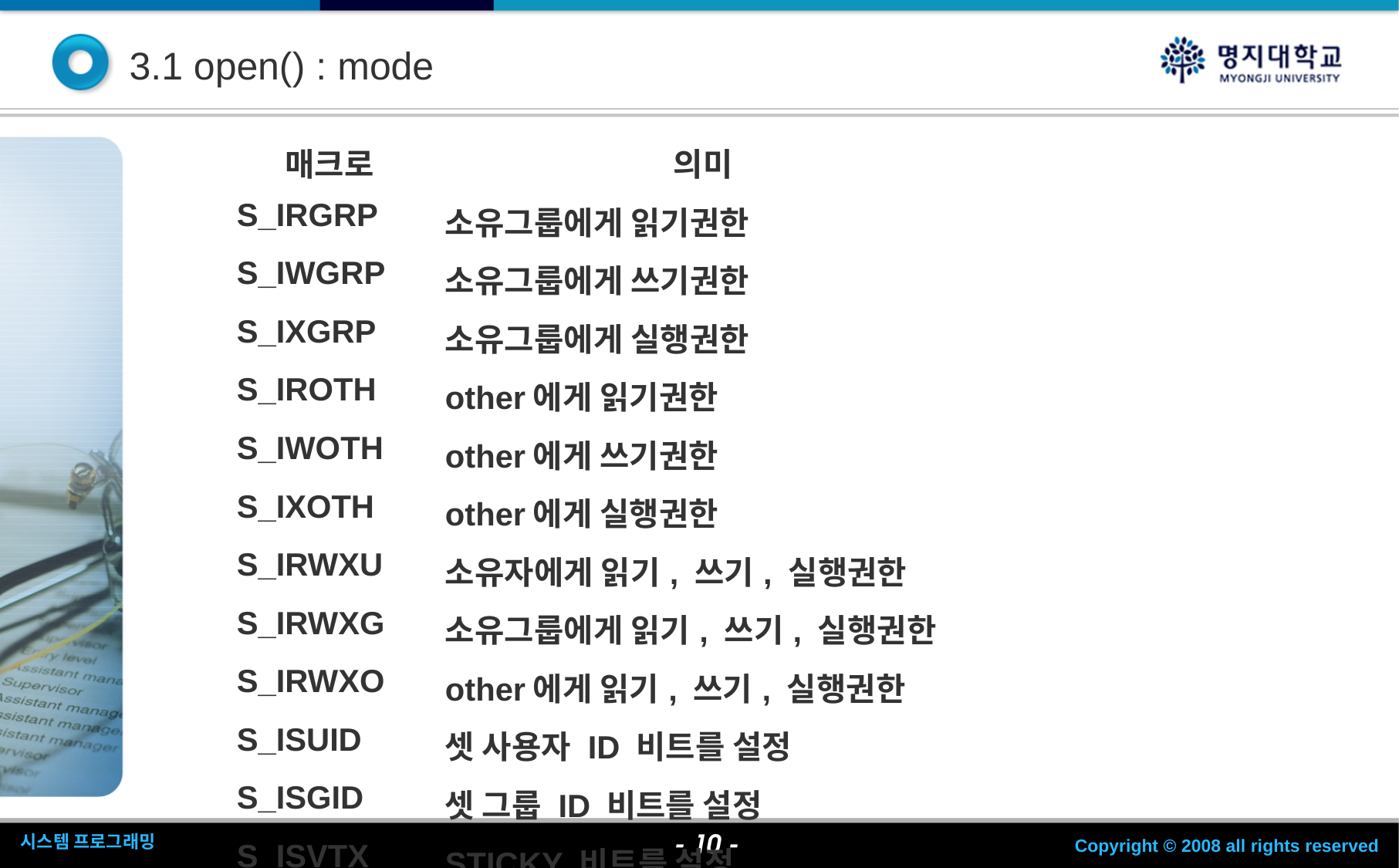

3.1 open() : mode
| 매크로 | 의미 |
| --- | --- |
| S\_IRGRP | 소유그룹에게 읽기권한 |
| S\_IWGRP | 소유그룹에게 쓰기권한 |
| S\_IXGRP | 소유그룹에게 실행권한 |
| S\_IROTH | other에게 읽기권한 |
| S\_IWOTH | other에게 쓰기권한 |
| S\_IXOTH | other에게 실행권한 |
| S\_IRWXU | 소유자에게 읽기, 쓰기, 실행권한 |
| S\_IRWXG | 소유그룹에게 읽기, 쓰기, 실행권한 |
| S\_IRWXO | other에게 읽기, 쓰기, 실행권한 |
| S\_ISUID | 셋 사용자 ID 비트를 설정 |
| S\_ISGID | 셋 그룹 ID 비트를 설정 |
| S\_ISVTX | STICKY 비트를 설정 |
- 10 -